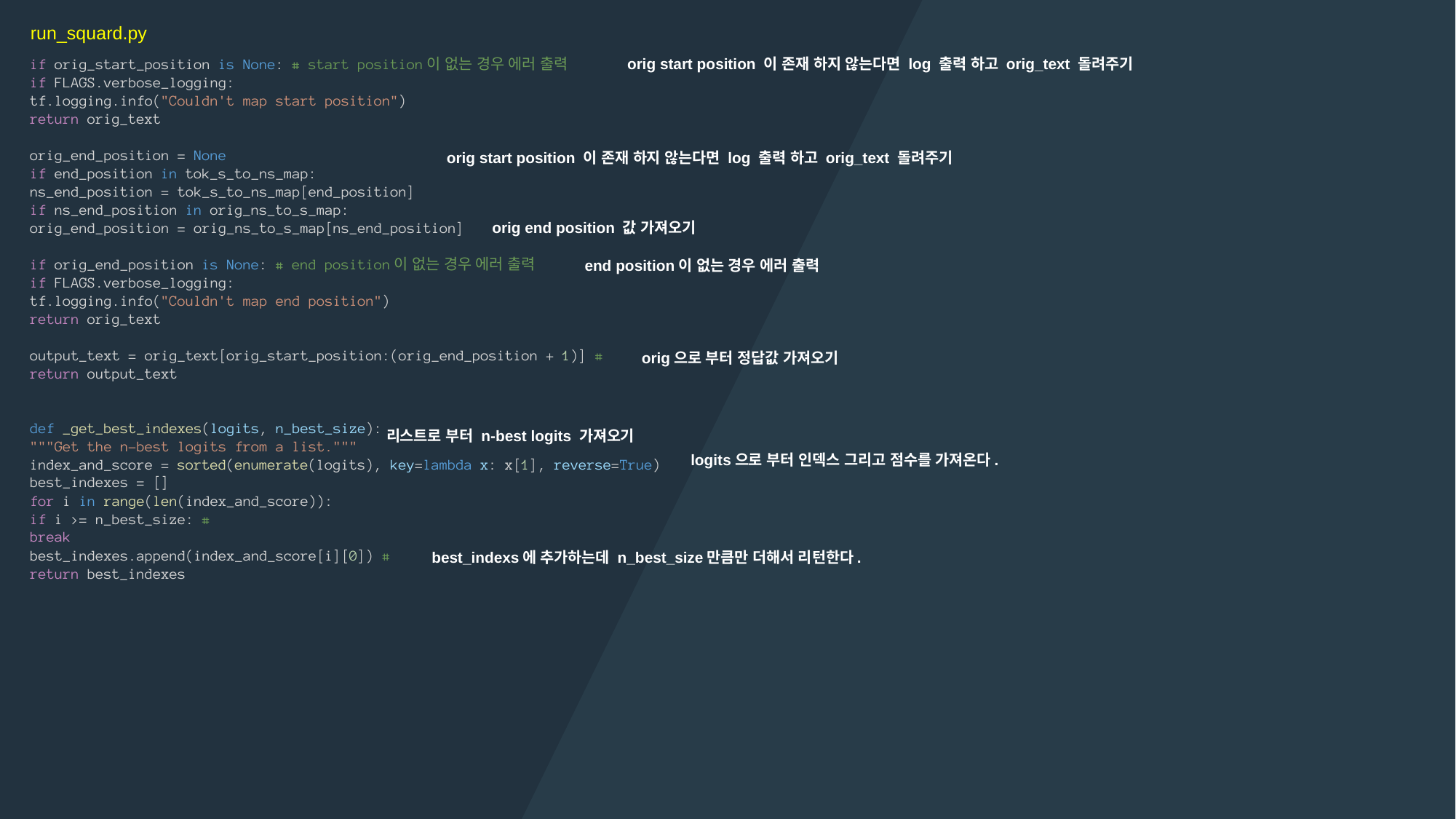

run_squard.py
if orig_start_position is None: # start position이 없는 경우 에러 출력
if FLAGS.verbose_logging:
tf.logging.info("Couldn't map start position")
return orig_text
orig_end_position = None
if end_position in tok_s_to_ns_map:
ns_end_position = tok_s_to_ns_map[end_position]
if ns_end_position in orig_ns_to_s_map:
orig_end_position = orig_ns_to_s_map[ns_end_position]
if orig_end_position is None: # end position이 없는 경우 에러 출력
if FLAGS.verbose_logging:
tf.logging.info("Couldn't map end position")
return orig_text
output_text = orig_text[orig_start_position:(orig_end_position + 1)] #
return output_text
def _get_best_indexes(logits, n_best_size):
"""Get the n-best logits from a list."""
index_and_score = sorted(enumerate(logits), key=lambda x: x[1], reverse=True)
best_indexes = []
for i in range(len(index_and_score)):
if i >= n_best_size: #
break
best_indexes.append(index_and_score[i][0]) #
return best_indexes

orig start position 이 존재 하지 않는다면 log 출력 하고 orig_text 돌려주기
orig start position 이 존재 하지 않는다면 log 출력 하고 orig_text 돌려주기
orig end position 값 가져오기
end position이 없는 경우 에러 출력
orig으로 부터 정답값 가져오기
리스트로 부터 n-best logits 가져오기
logits으로 부터 인덱스 그리고 점수를 가져온다.
best_indexs에 추가하는데 n_best_size만큼만 더해서 리턴한다.